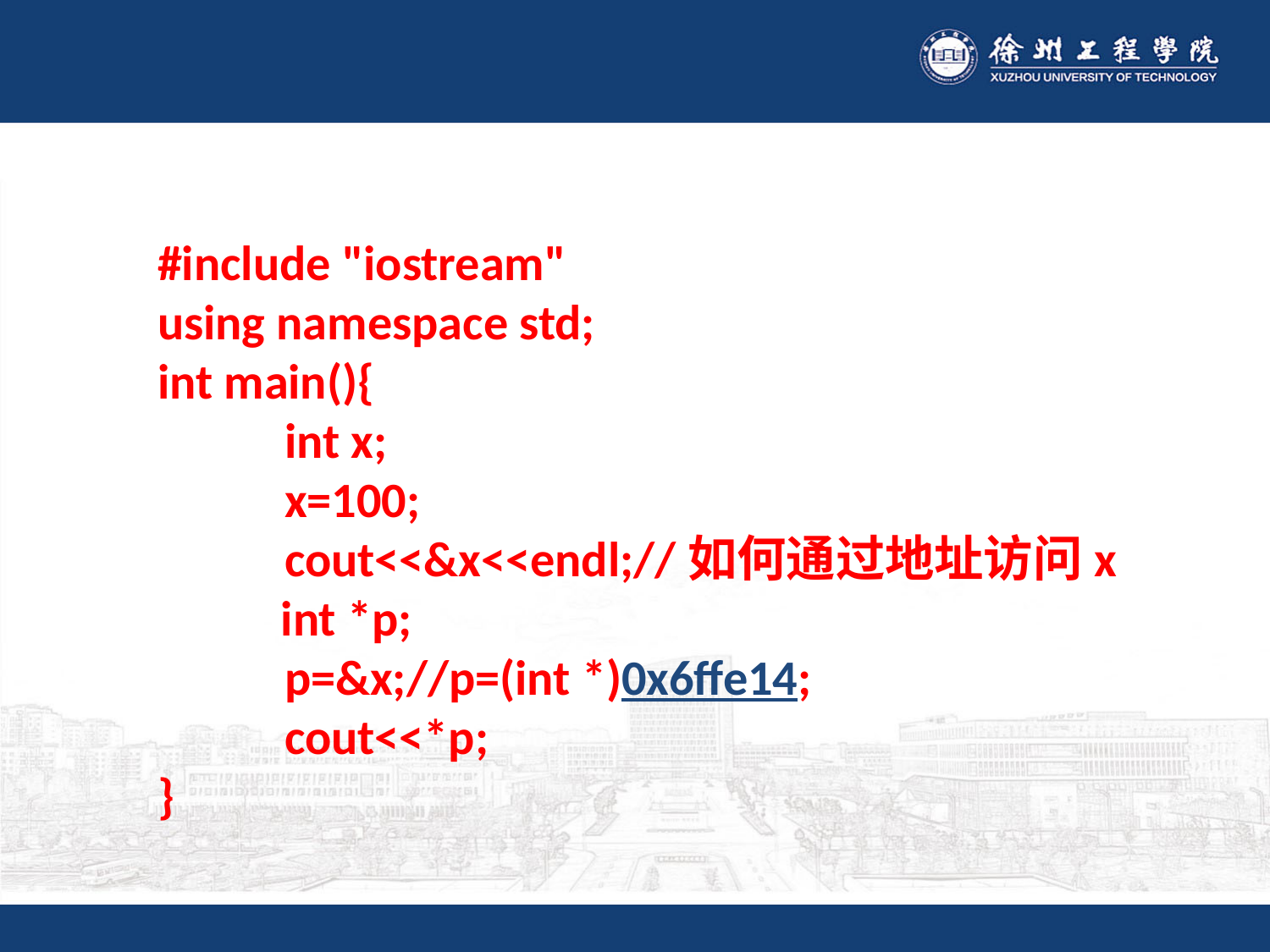

#

#include "iostream"
using namespace std;
int main(){
	int x;
	x=100;
	cout<<&x<<endl;//如何通过地址访问x
           int *p;
	p=&x;//p=(int *)0x6ffe14;
	cout<<*p;
}